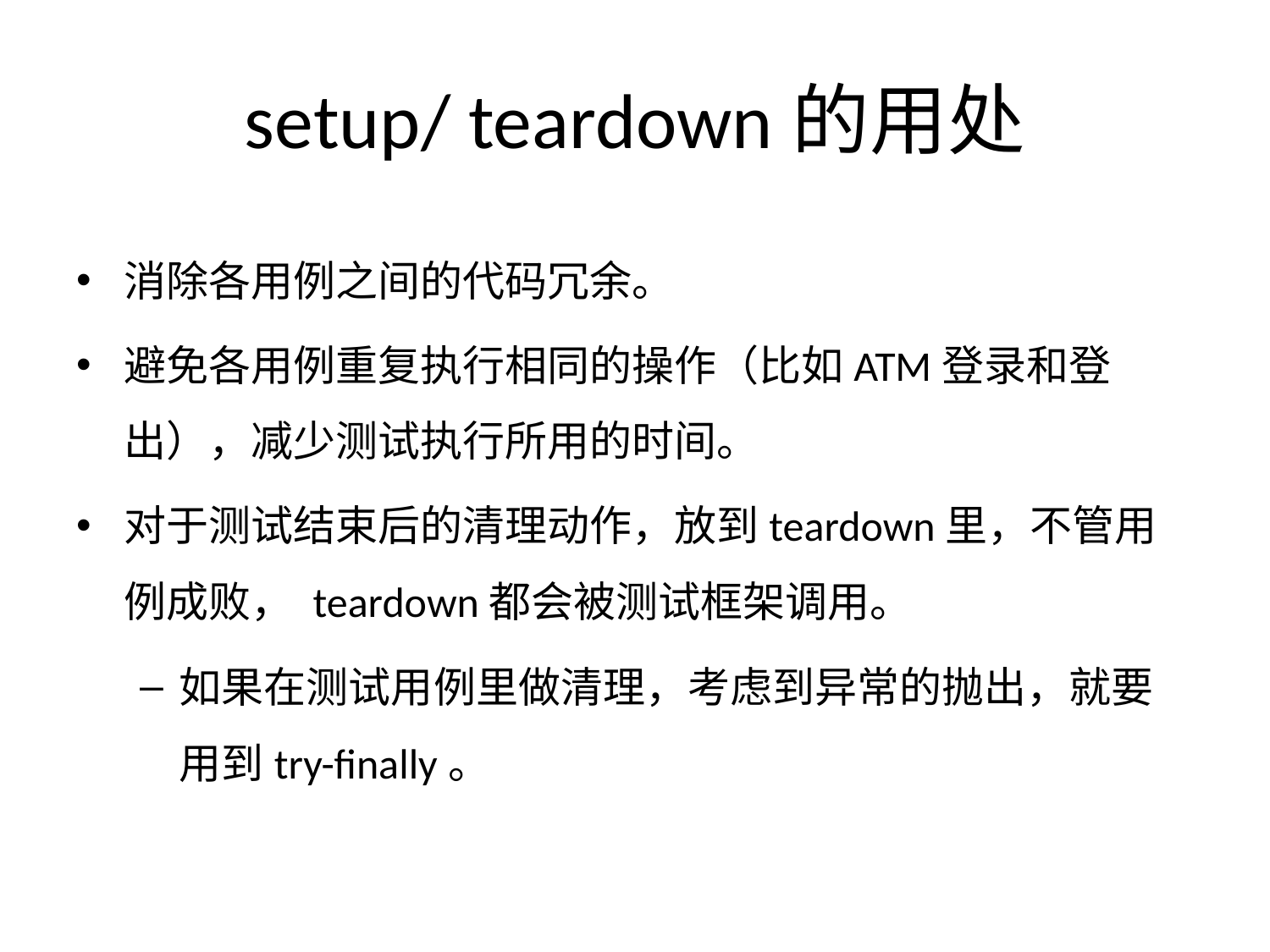

# setup/ teardown的用处
消除各用例之间的代码冗余。
避免各用例重复执行相同的操作（比如ATM登录和登出），减少测试执行所用的时间。
对于测试结束后的清理动作，放到teardown里，不管用例成败， teardown都会被测试框架调用。
如果在测试用例里做清理，考虑到异常的抛出，就要用到try-finally。